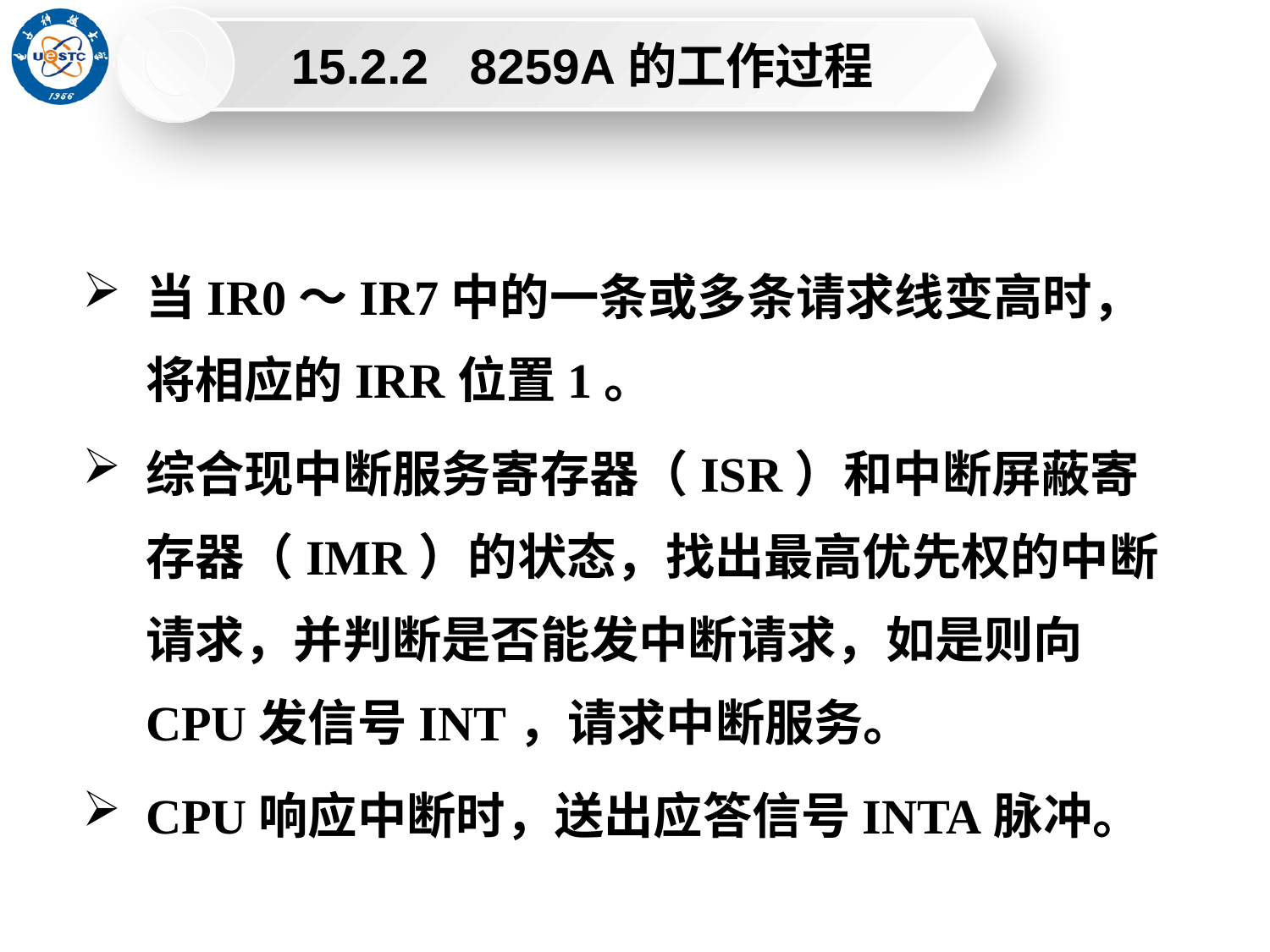

15.2.2   8259A的工作过程

当IR0～IR7中的一条或多条请求线变高时，将相应的IRR位置1。
综合现中断服务寄存器（ISR）和中断屏蔽寄存器（IMR）的状态，找出最高优先权的中断请求，并判断是否能发中断请求，如是则向CPU发信号INT，请求中断服务。
CPU响应中断时，送出应答信号INTA脉冲。